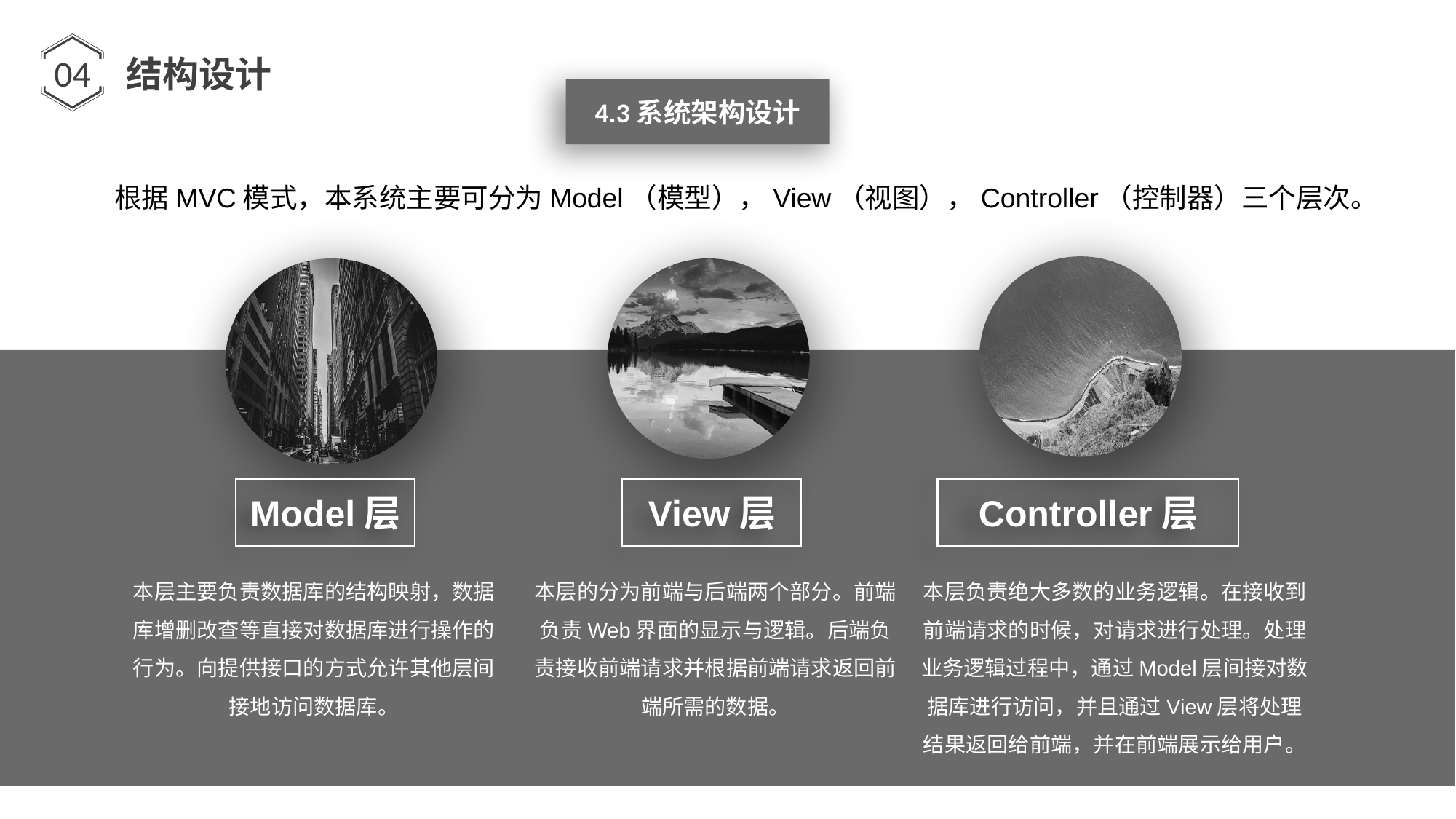

04
结构设计
4.3系统架构设计
根据MVC模式，本系统主要可分为Model（模型），View（视图），Controller（控制器）三个层次。

Model层
View层
Controller层
本层主要负责数据库的结构映射，数据库增删改查等直接对数据库进行操作的行为。向提供接口的方式允许其他层间接地访问数据库。
本层的分为前端与后端两个部分。前端负责Web界面的显示与逻辑。后端负责接收前端请求并根据前端请求返回前端所需的数据。
本层负责绝大多数的业务逻辑。在接收到前端请求的时候，对请求进行处理。处理业务逻辑过程中，通过Model层间接对数据库进行访问，并且通过View层将处理结果返回给前端，并在前端展示给用户。